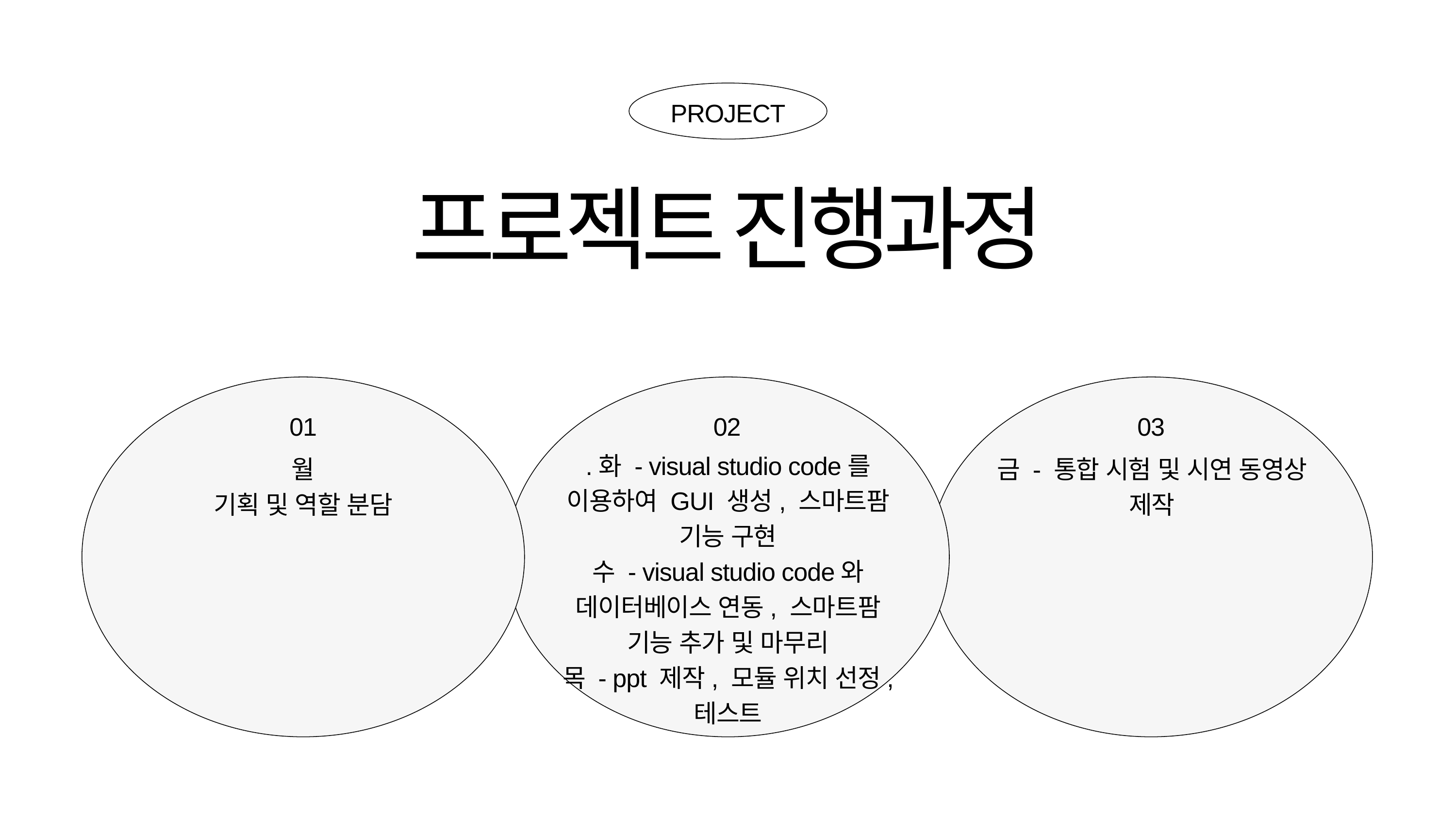

PROJECT
프로젝트 진행과정

01
02
03
.화 - visual studio code를 이용하여 GUI 생성, 스마트팜 기능 구현
수 - visual studio code와 데이터베이스 연동, 스마트팜 기능 추가 및 마무리
목 - ppt 제작, 모듈 위치 선정, 테스트

월
기획 및 역할 분담
금 - 통합 시험 및 시연 동영상 제작